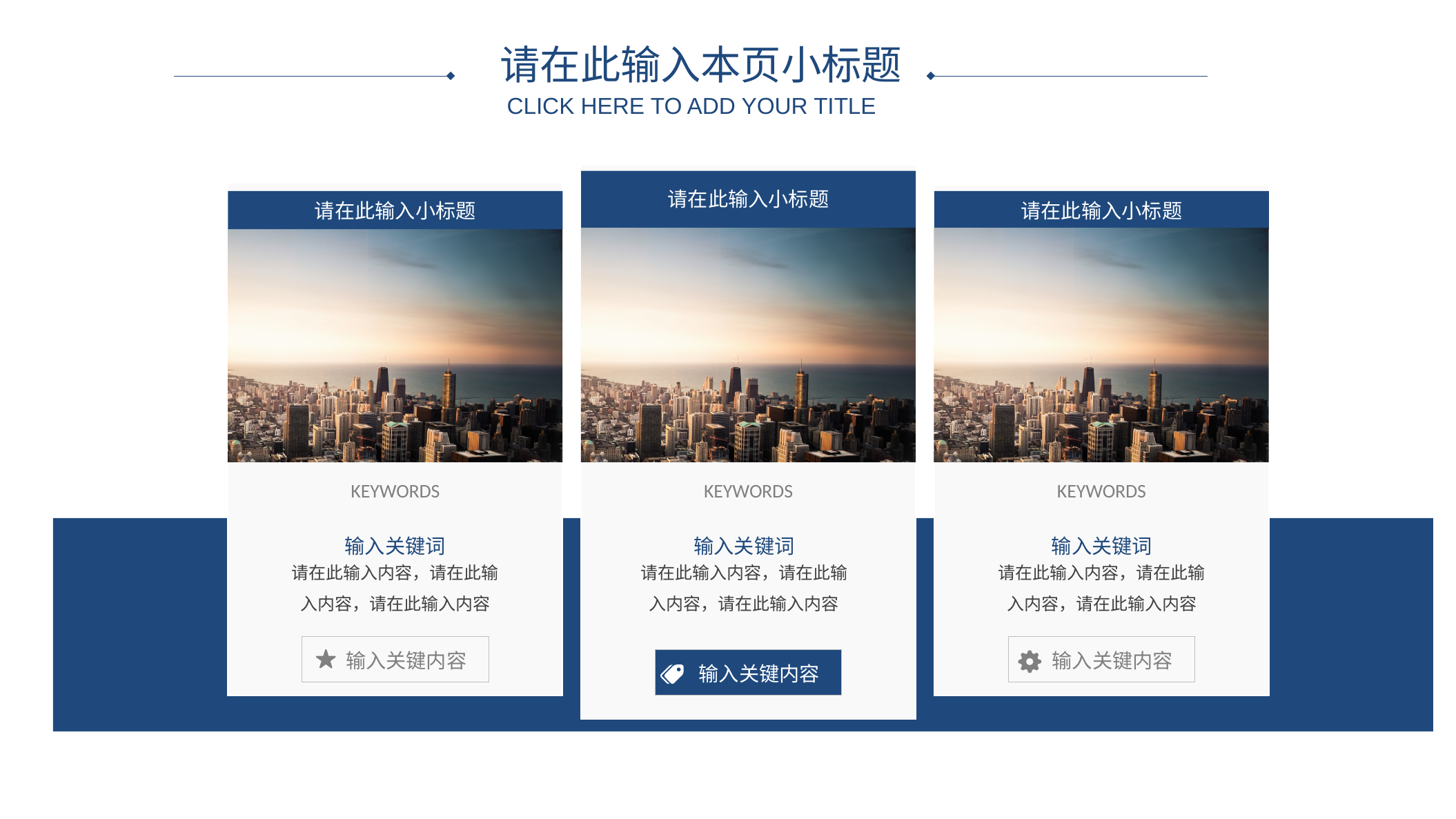

请在此输入本页小标题
CLICK HERE TO ADD YOUR TITLE

请在此输入小标题

请在此输入小标题
请在此输入小标题

KEYWORDS
KEYWORDS
KEYWORDS
输入关键词
输入关键词
输入关键词

请在此输入内容，请在此输入内容，请在此输入内容
请在此输入内容，请在此输入内容，请在此输入内容
请在此输入内容，请在此输入内容，请在此输入内容

输入关键内容
输入关键内容

输入关键内容